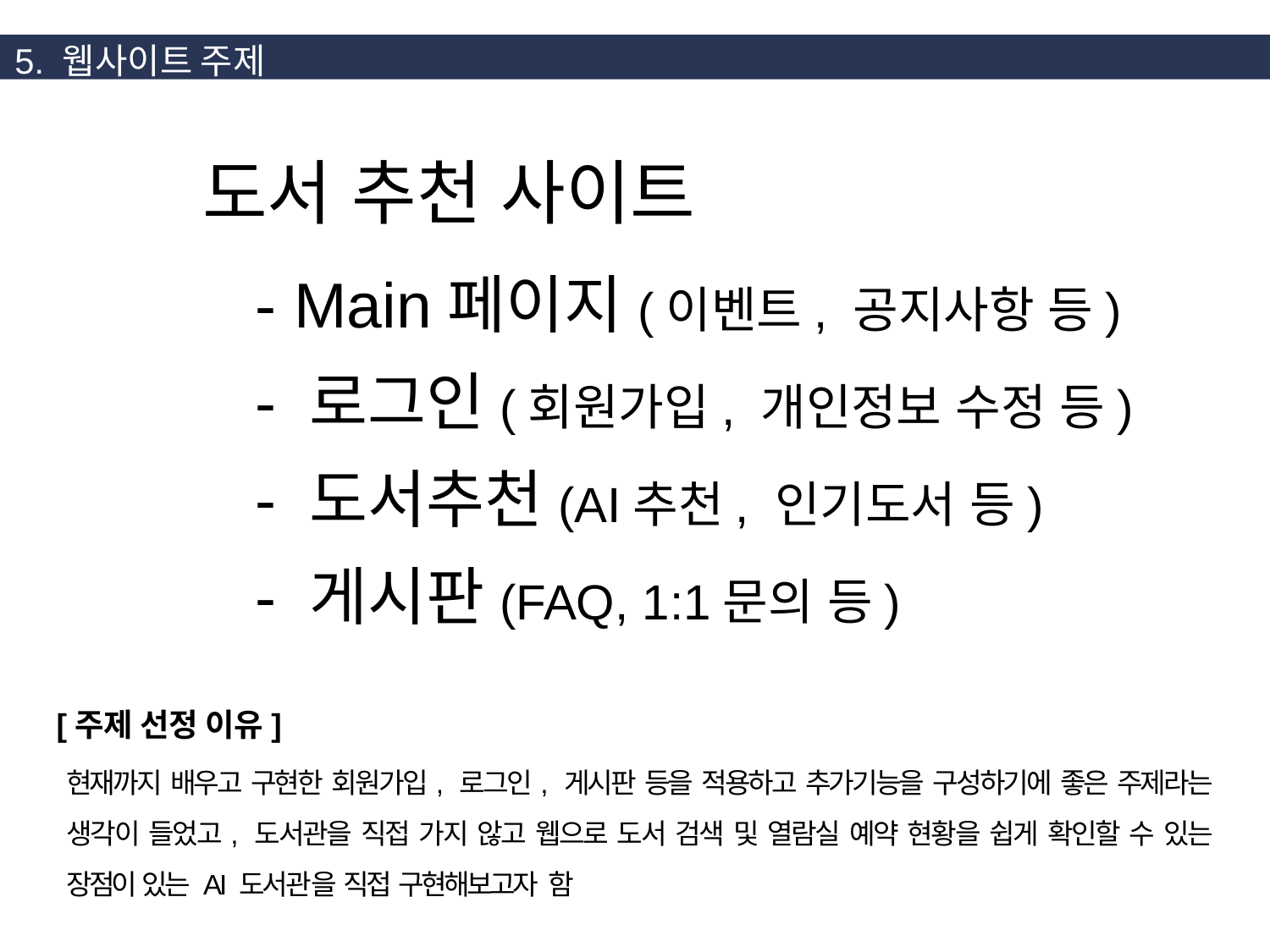

5. 웹사이트 주제

도서 추천 사이트

   - Main페이지(이벤트, 공지사항 등)

   - 로그인(회원가입, 개인정보 수정 등)

   - 도서추천(AI추천, 인기도서 등)

   - 게시판(FAQ, 1:1문의 등)

[주제 선정 이유]
현재까지 배우고 구현한 회원가입, 로그인, 게시판 등을 적용하고 추가기능을 구성하기에 좋은 주제라는 생각이 들었고, 도서관을 직접 가지 않고 웹으로 도서 검색 및 열람실 예약 현황을 쉽게 확인할 수 있는 장점이 있는 AI 도서관을 직접 구현해보고자 함